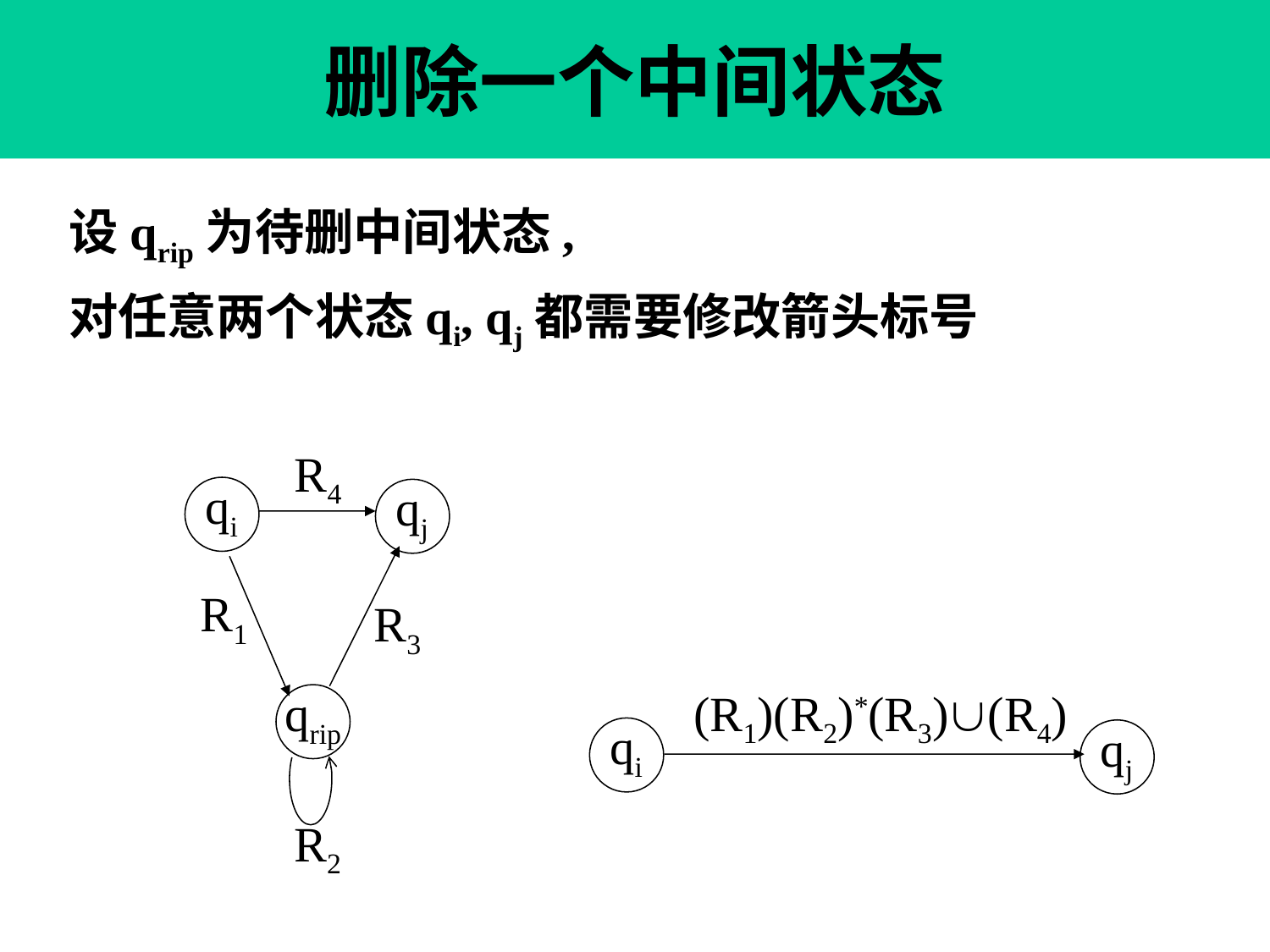

# 删除一个中间状态
设qrip为待删中间状态,
对任意两个状态qi, qj都需要修改箭头标号
R4
qi
qj

R1
R3
qrip

R2
(R1)(R2)*(R3)∪(R4)
qi
qj